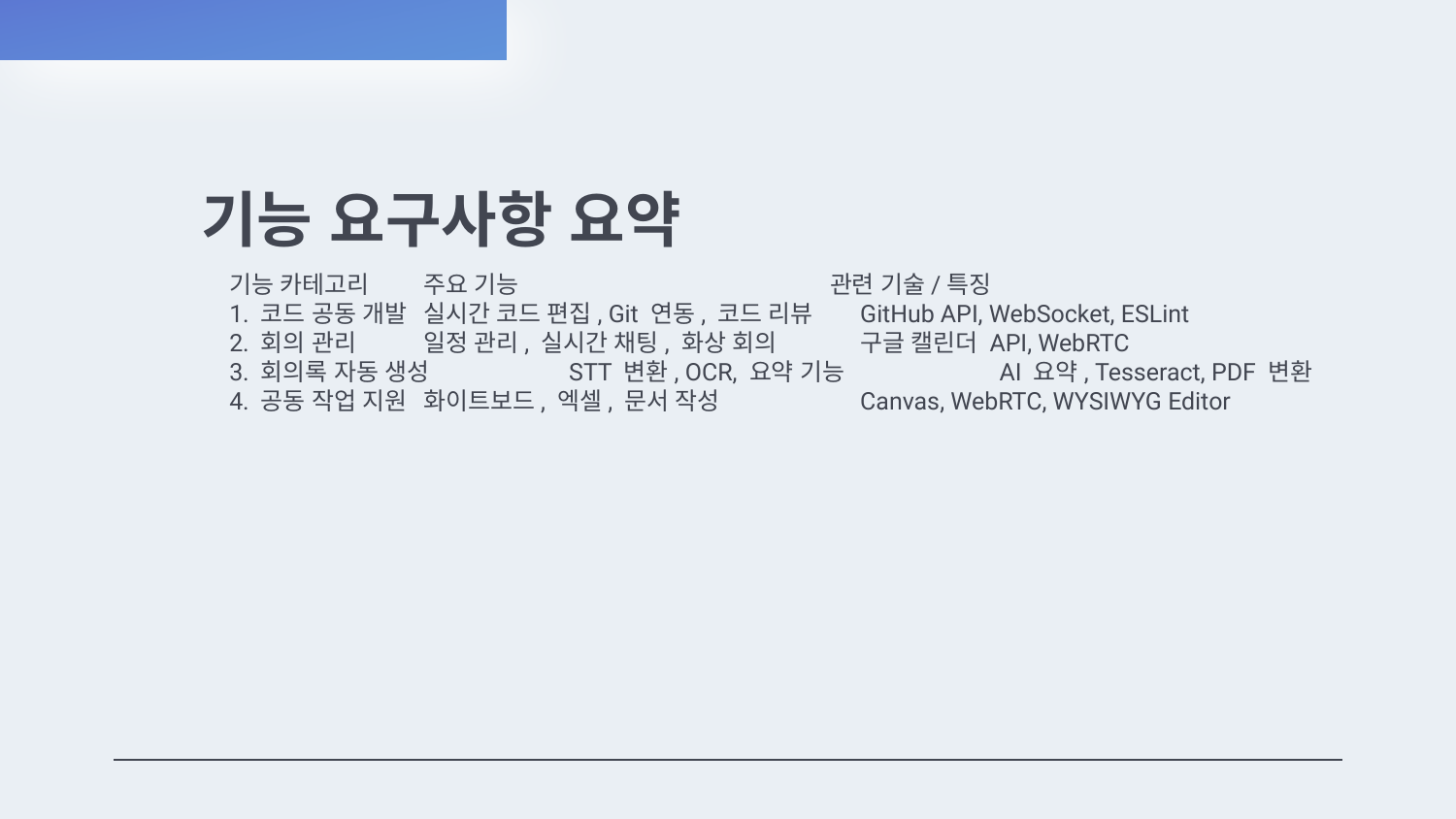

# 기능 요구사항 요약
기능 카테고리	주요 기능	                                           관련 기술/특징
1. 코드 공동 개발	실시간 코드 편집, Git 연동, 코드 리뷰	GitHub API, WebSocket, ESLint
2. 회의 관리	일정 관리, 실시간 채팅, 화상 회의	구글 캘린더 API, WebRTC
3. 회의록 자동 생성	STT 변환, OCR, 요약 기능	                      AI 요약, Tesseract, PDF 변환
4. 공동 작업 지원	화이트보드, 엑셀, 문서 작성	Canvas, WebRTC, WYSIWYG Editor